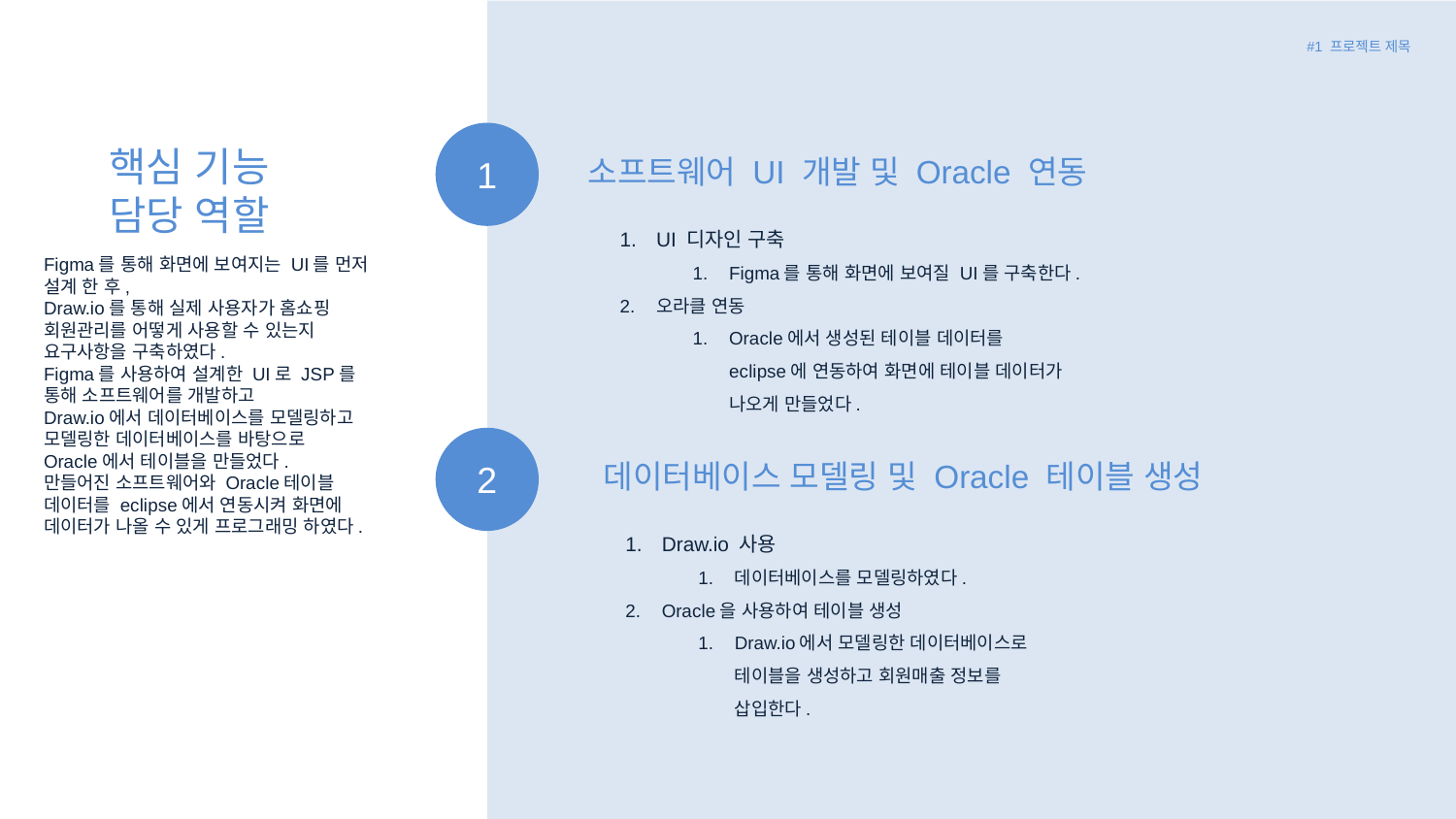

#1 프로젝트 제목
1
핵심 기능
담당 역할
소프트웨어 UI 개발 및 Oracle 연동
UI 디자인 구축
Figma를 통해 화면에 보여질 UI를 구축한다.
오라클 연동
Oracle에서 생성된 테이블 데이터를
eclipse에 연동하여 화면에 테이블 데이터가
나오게 만들었다.
Figma를 통해 화면에 보여지는 UI를 먼저 설계 한 후,
Draw.io를 통해 실제 사용자가 홈쇼핑 회원관리를 어떻게 사용할 수 있는지 요구사항을 구축하였다.
Figma를 사용하여 설계한 UI로 JSP를 통해 소프트웨어를 개발하고
Draw.io에서 데이터베이스를 모델링하고
모델링한 데이터베이스를 바탕으로
Oracle에서 테이블을 만들었다.
만들어진 소프트웨어와 Oracle테이블 데이터를 eclipse에서 연동시켜 화면에 데이터가 나올 수 있게 프로그래밍 하였다.

2
데이터베이스 모델링 및 Oracle 테이블 생성
Draw.io 사용
데이터베이스를 모델링하였다.
Oracle을 사용하여 테이블 생성
Draw.io에서 모델링한 데이터베이스로
테이블을 생성하고 회원매출 정보를
삽입한다.